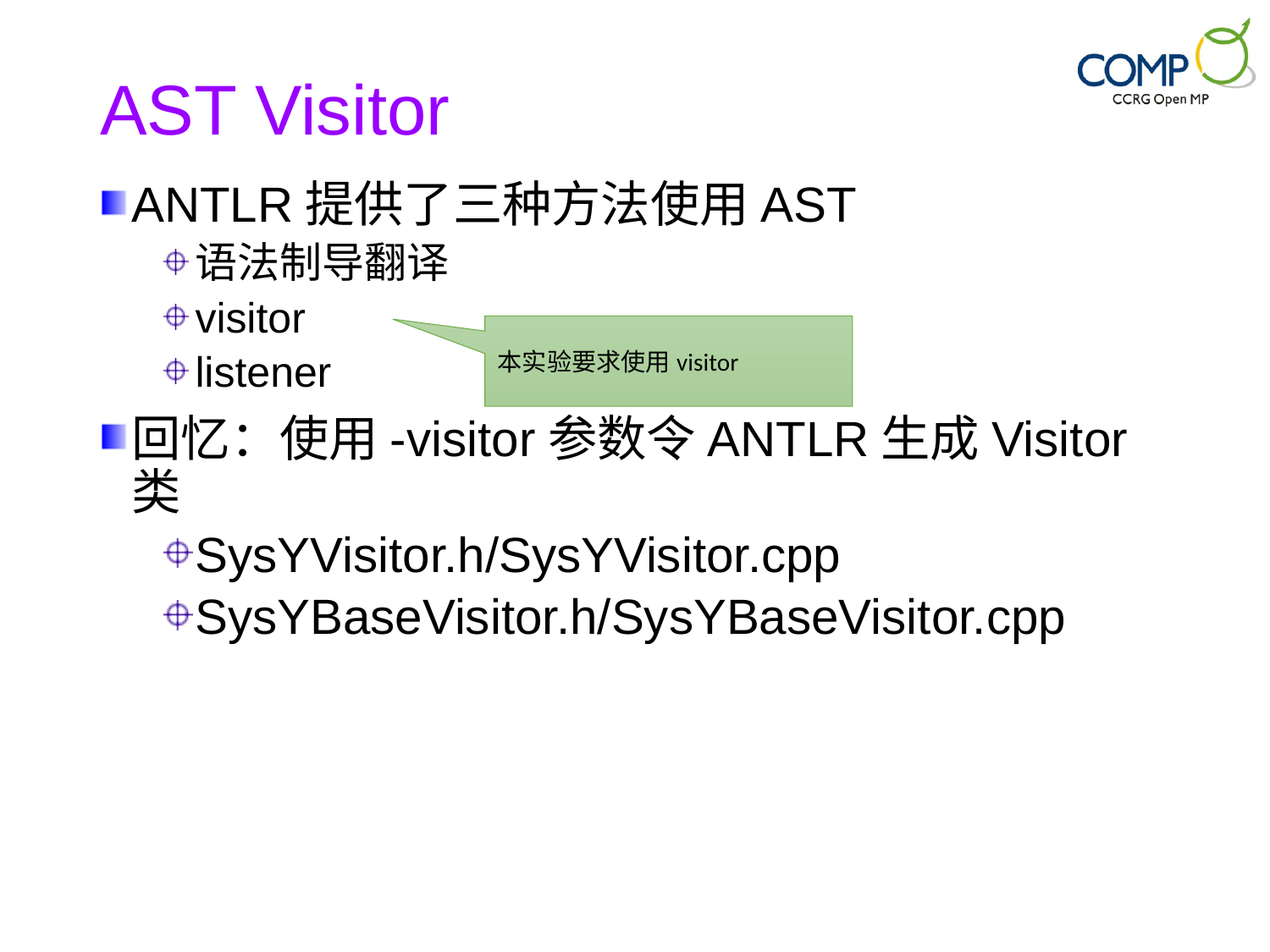

# AST Visitor
ANTLR提供了三种方法使用AST
语法制导翻译
visitor
listener
回忆：使用-visitor参数令ANTLR生成Visitor类
SysYVisitor.h/SysYVisitor.cpp
SysYBaseVisitor.h/SysYBaseVisitor.cpp

本实验要求使用visitor